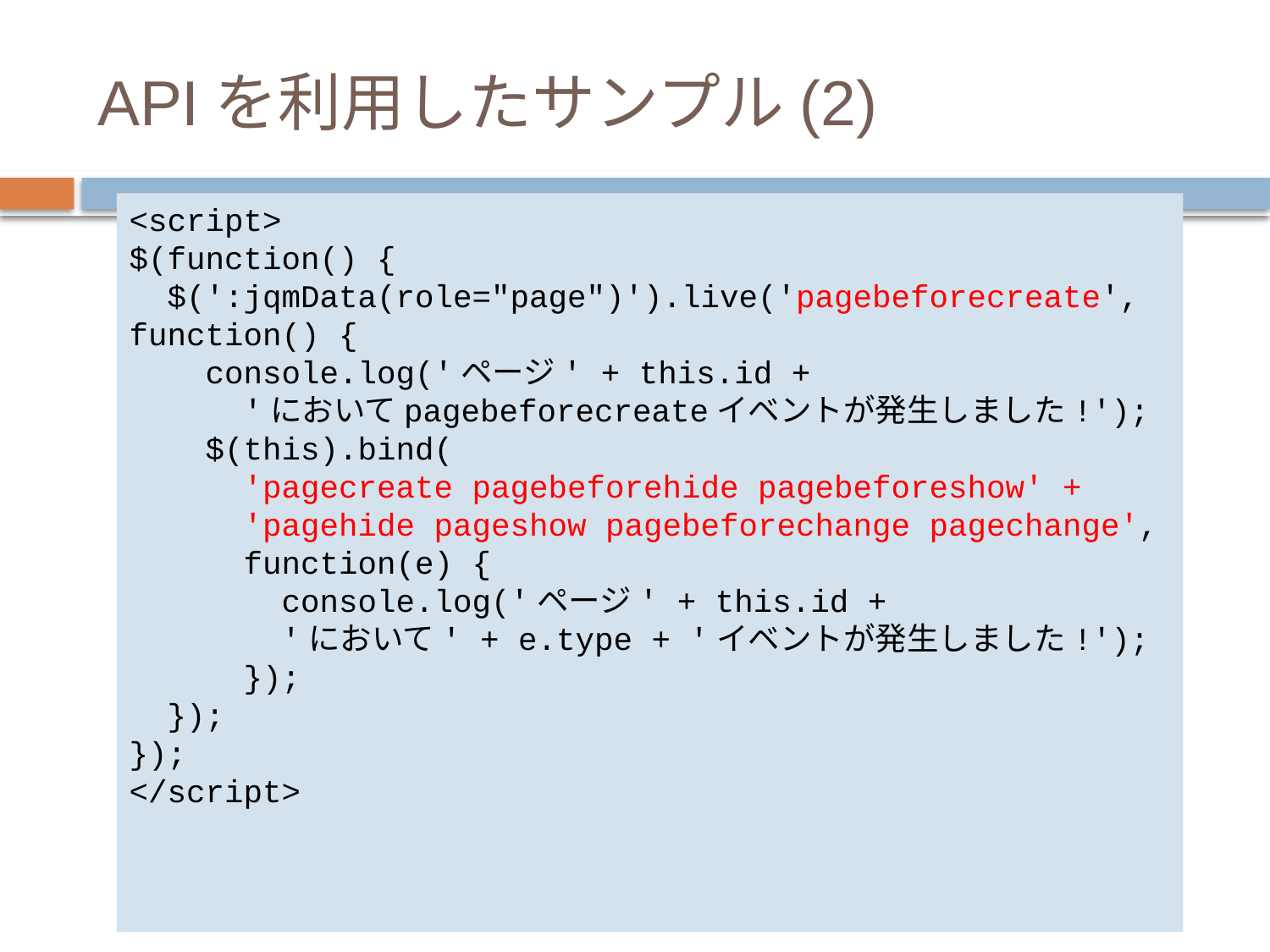

# APIを利用したサンプル(2)
<script>
$(function() {
  $(':jqmData(role="page")').live('pagebeforecreate', function() {
    console.log('ページ' + this.id +
      'においてpagebeforecreateイベントが発生しました!');
    $(this).bind(
      'pagecreate pagebeforehide pagebeforeshow' +
      'pagehide pageshow pagebeforechange pagechange',
      function(e) {
        console.log('ページ' + this.id +
        'において' + e.type + 'イベントが発生しました!');
      });
  });
});
</script>